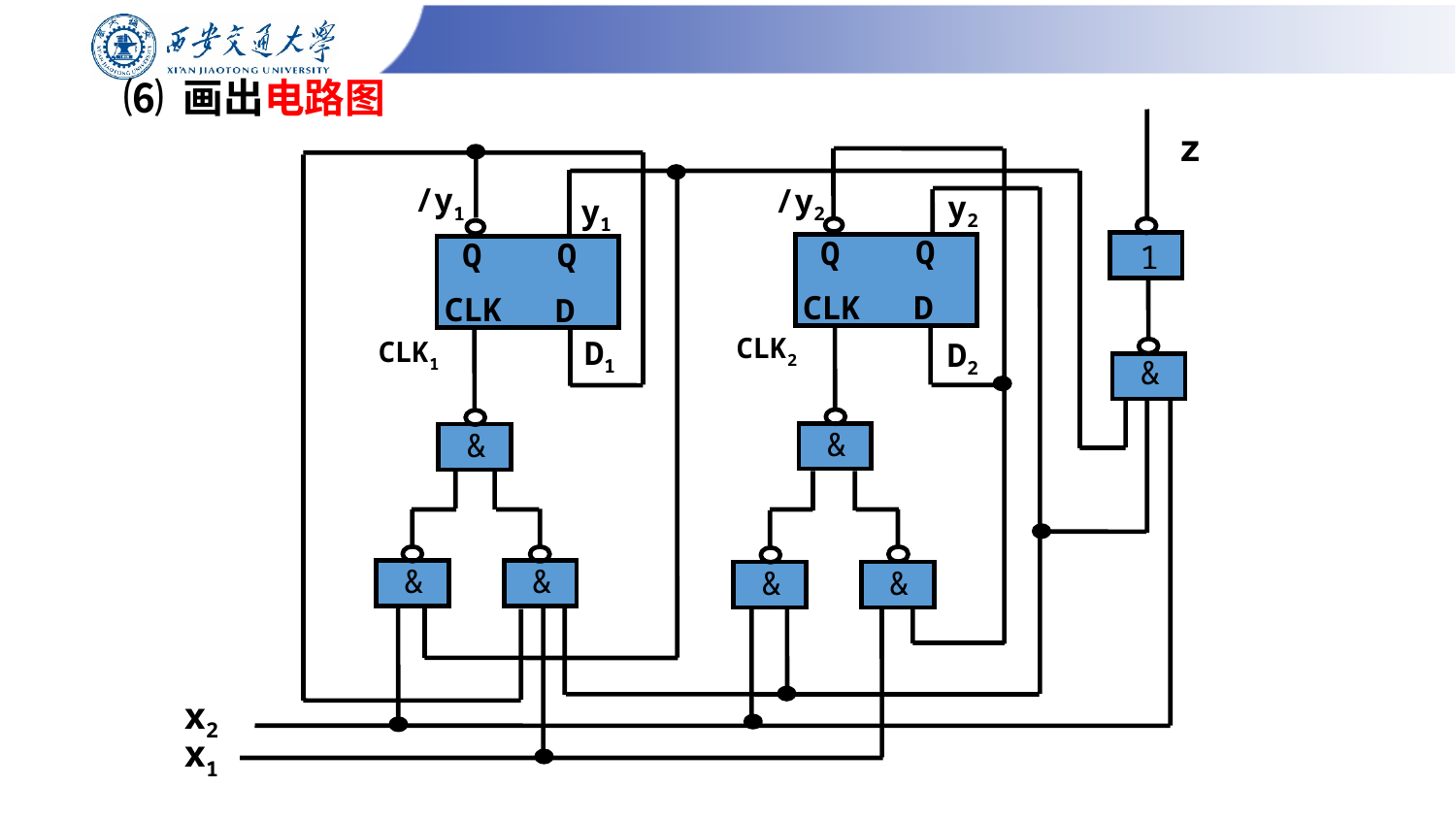

# ⑹ 画出电路图

z

/y1
/y2
y2
y1

Q
Q
Q
Q
1

CLK

D
CLK
D
CLK2
D1

CLK1

D2

 &

 &
 &

 &
 &
 &
 &

x2

x1